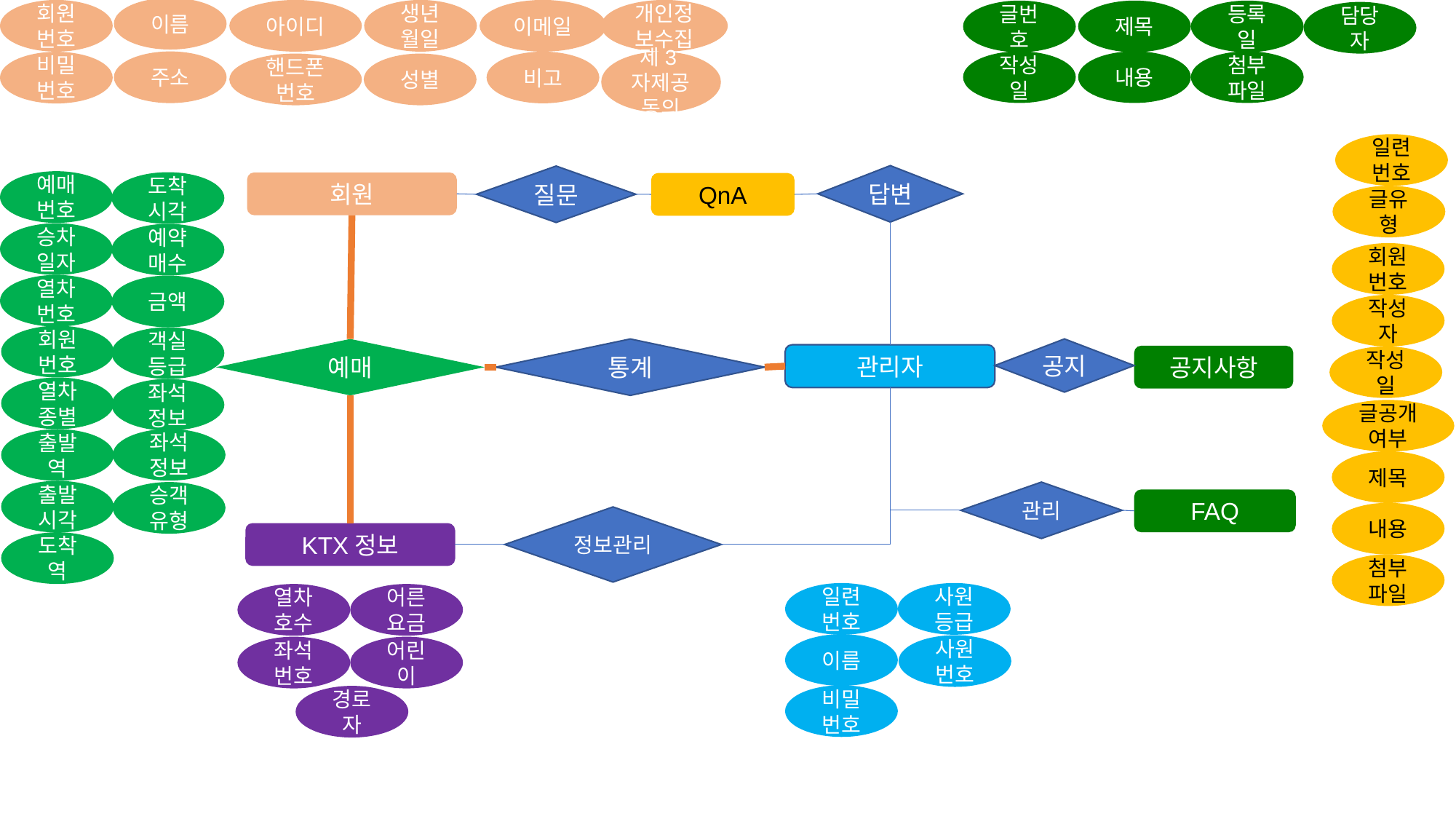

회원번호
아이디
생년월일
이메일
개인정보수집
이름
글번호
제목
등록일
담당자
작성일
내용
첨부파일
주소
비고
제3자제공동의
비밀번호
핸드폰번호
성별
일련번호
답변
질문
예매번호
도착시각
회원
QnA
글유형
승차일자
예약매수
회원번호
열차번호
금액
작성자
회원번호
객실등급
예매
통계
공지
관리자
공지사항
작성일
열차종별
좌석정보
글공개여부
좌석정보
출발역
제목
출발시각
승객유형
관리
FAQ
내용
정보관리
KTX정보
도착역
첨부파일
사원등급
일련번호
열차호수
어른요금
이름
사원번호
어린이
좌석번호
비밀번호
경로자